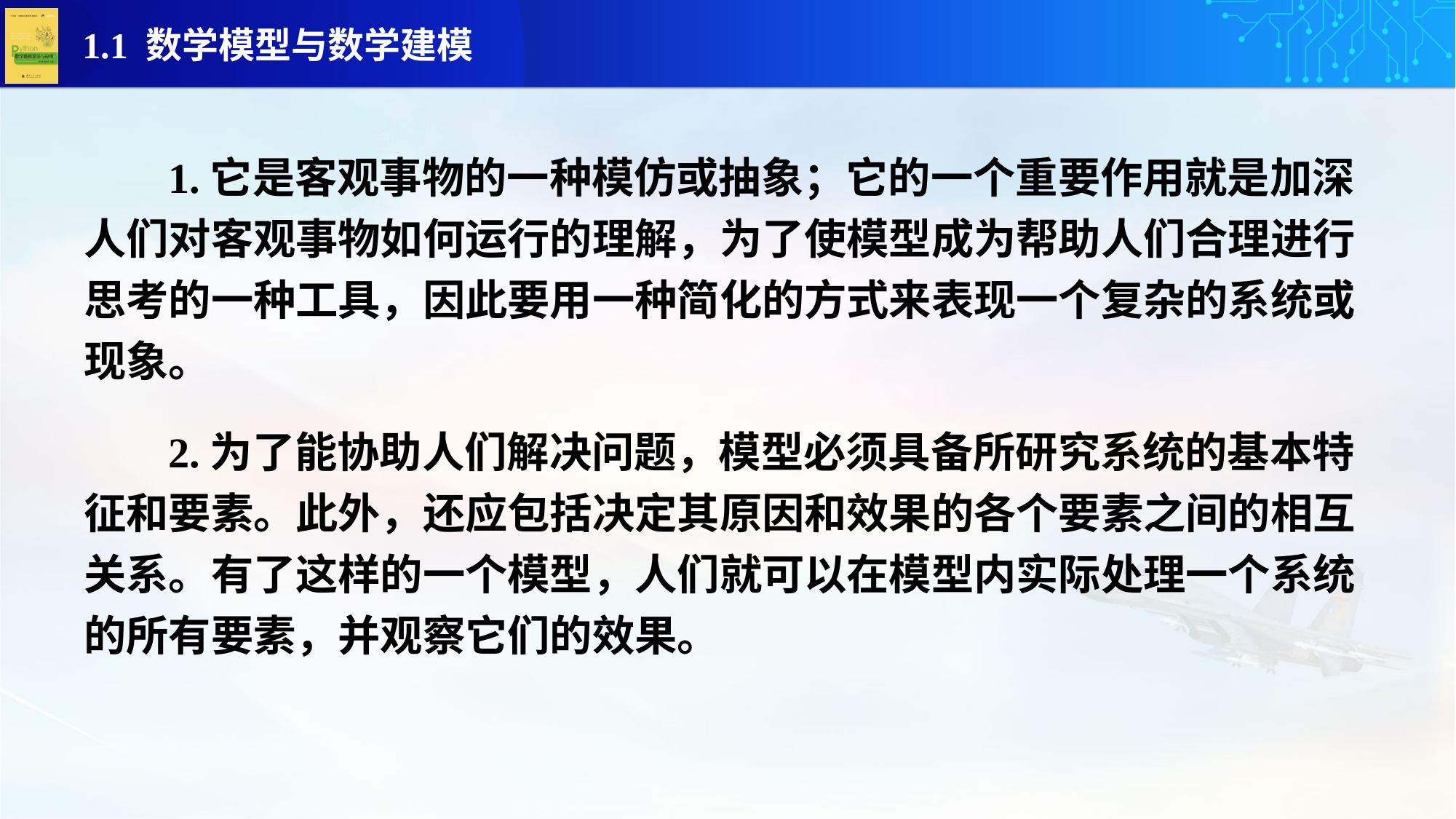

1.它是客观事物的一种模仿或抽象；它的一个重要作用就是加深人们对客观事物如何运行的理解，为了使模型成为帮助人们合理进行思考的一种工具，因此要用一种简化的方式来表现一个复杂的系统或现象。

        2.为了能协助人们解决问题，模型必须具备所研究系统的基本特征和要素。此外，还应包括决定其原因和效果的各个要素之间的相互关系。有了这样的一个模型，人们就可以在模型内实际处理一个系统的所有要素，并观察它们的效果。